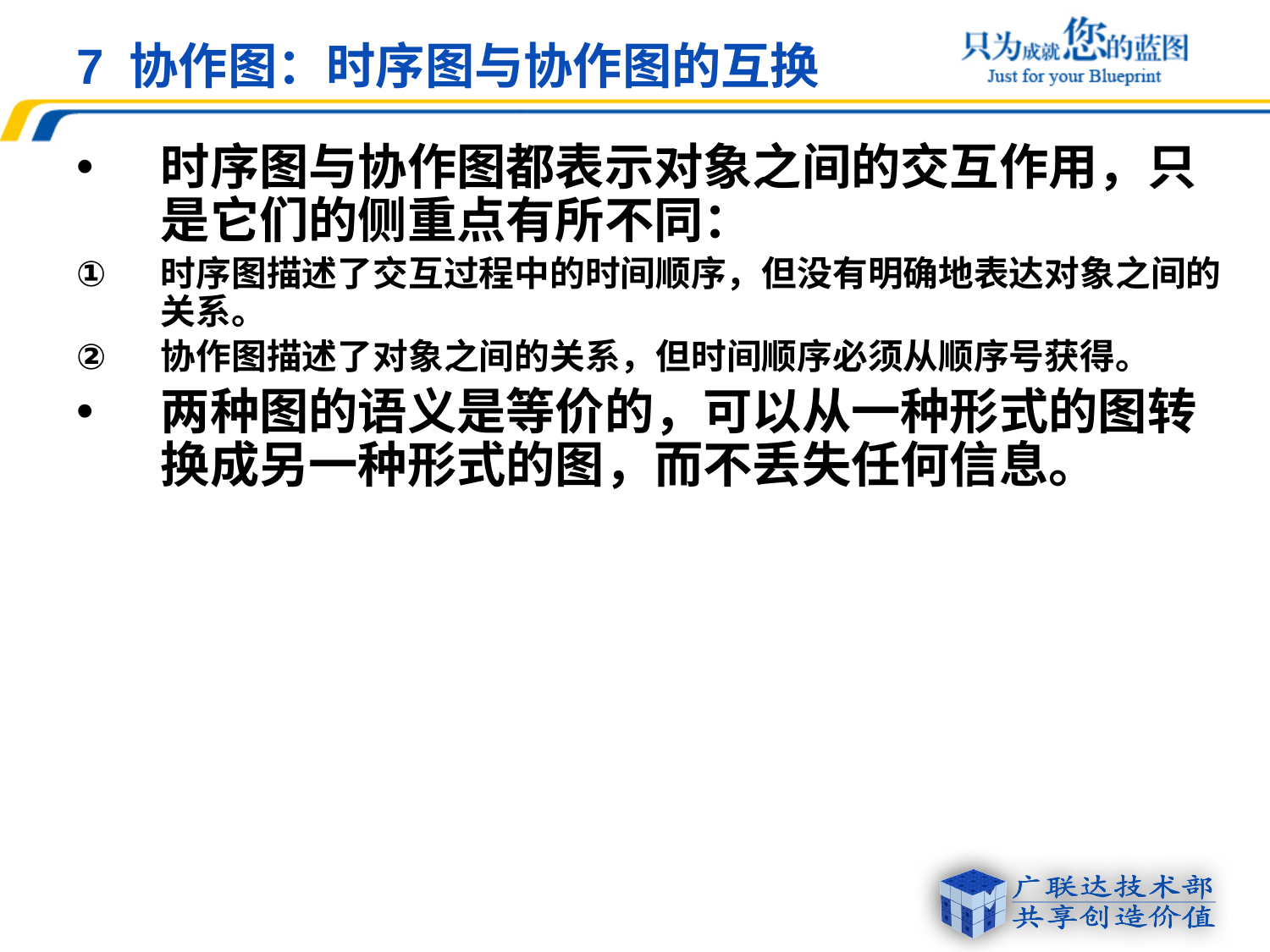

# 7 协作图：时序图与协作图的互换
时序图与协作图都表示对象之间的交互作用，只是它们的侧重点有所不同：
时序图描述了交互过程中的时间顺序，但没有明确地表达对象之间的关系。
协作图描述了对象之间的关系，但时间顺序必须从顺序号获得。
两种图的语义是等价的，可以从一种形式的图转换成另一种形式的图，而不丢失任何信息。